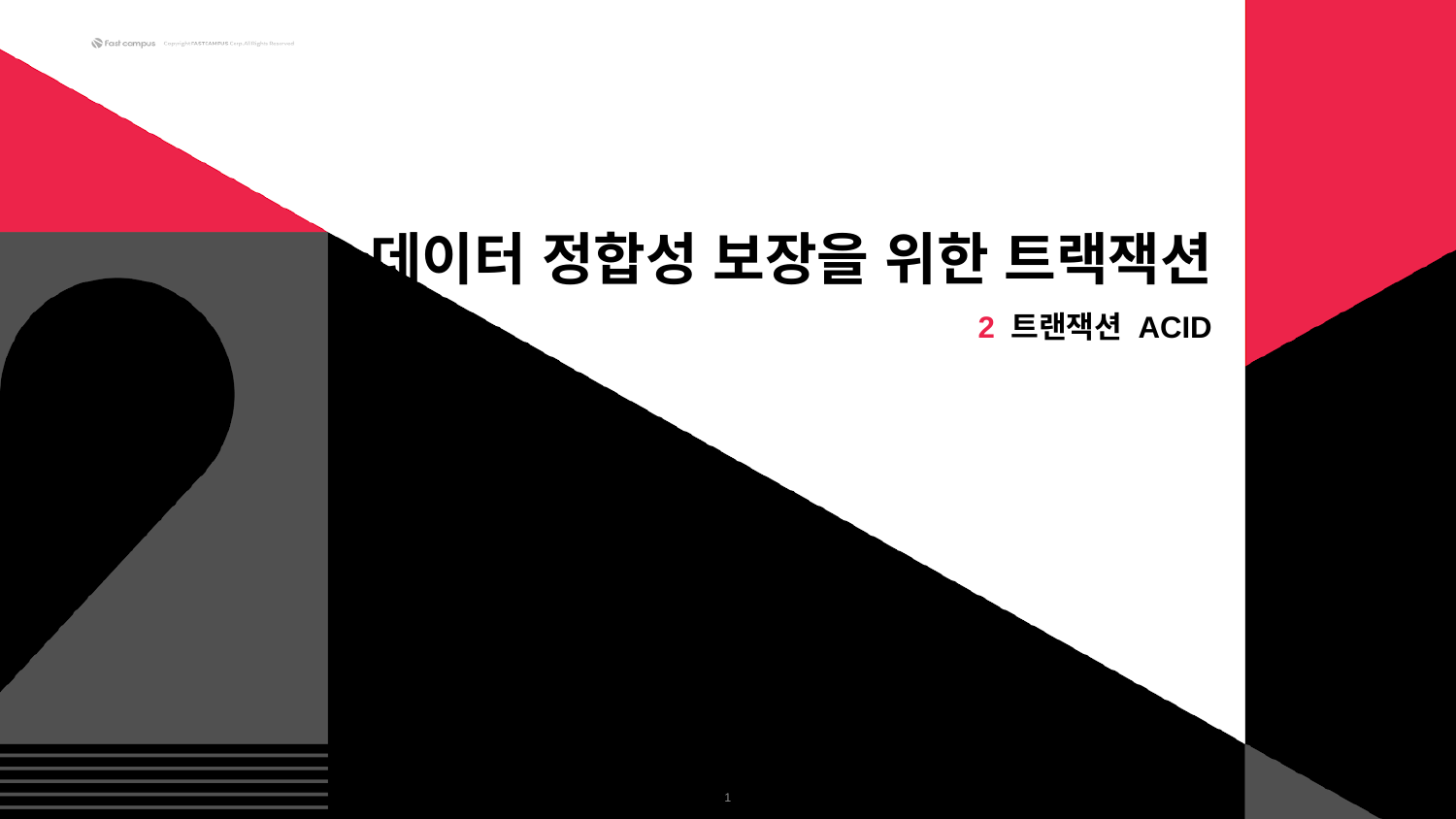

데이터 정합성 보장을 위한 트랙잭션

2 트랜잭션 ACID
1